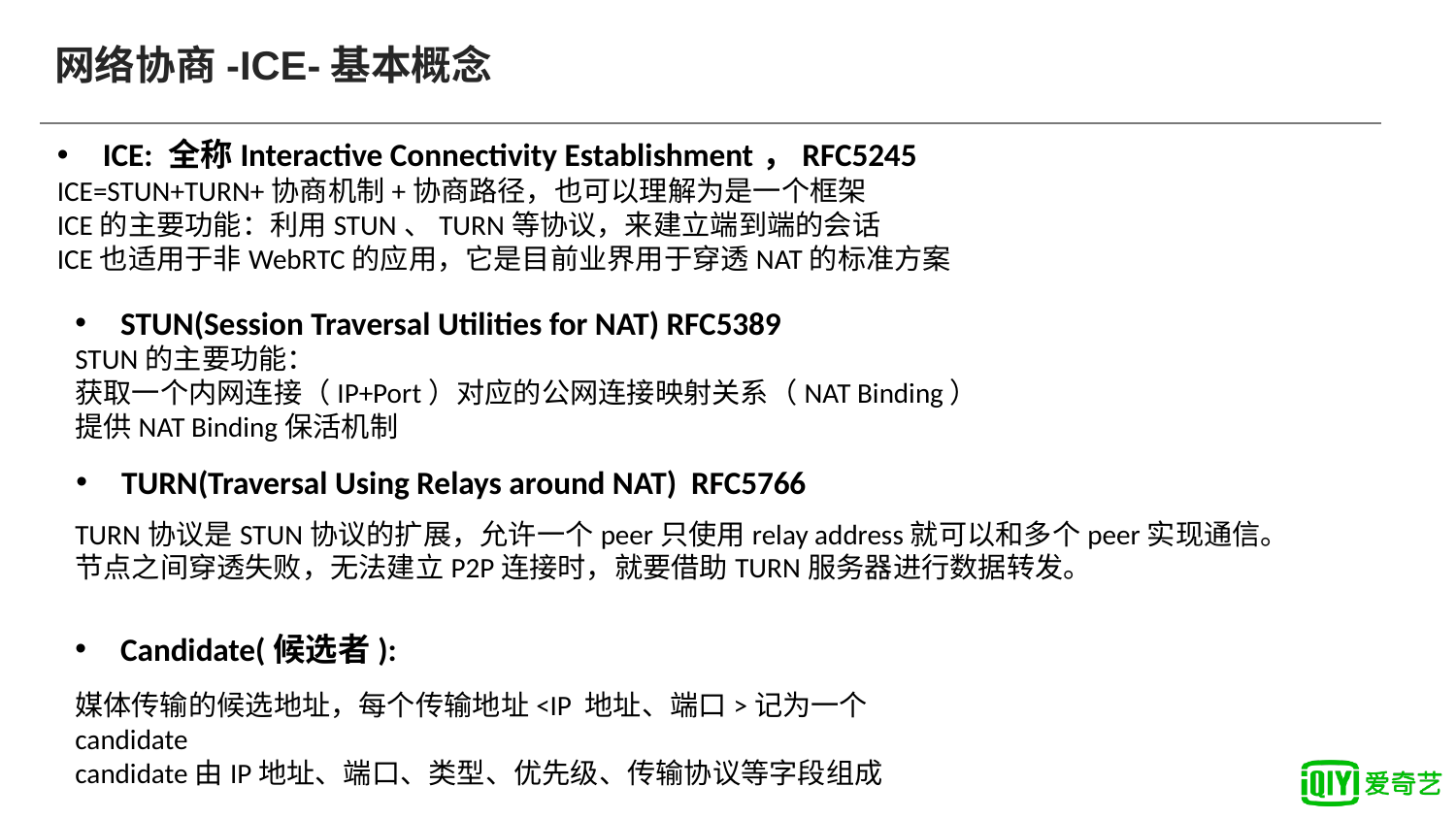

# 网络协商-ICE-基本概念
ICE: 全称Interactive Connectivity Establishment，RFC5245
ICE=STUN+TURN+协商机制+协商路径，也可以理解为是一个框架
ICE的主要功能：利用STUN、TURN等协议，来建立端到端的会话
ICE也适用于非WebRTC的应用，它是目前业界用于穿透NAT的标准方案
STUN(Session Traversal Utilities for NAT) RFC5389
STUN的主要功能：
获取一个内网连接（IP+Port）对应的公网连接映射关系（NAT Binding）
提供NAT Binding保活机制
TURN(Traversal Using Relays around NAT)  RFC5766
TURN协议是STUN协议的扩展，允许一个peer只使用relay address就可以和多个peer实现通信。
节点之间穿透失败，无法建立P2P连接时，就要借助TURN服务器进行数据转发。
Candidate(候选者):
媒体传输的候选地址，每个传输地址<IP 地址、端口>记为一个candidate
candidate由IP地址、端口、类型、优先级、传输协议等字段组成